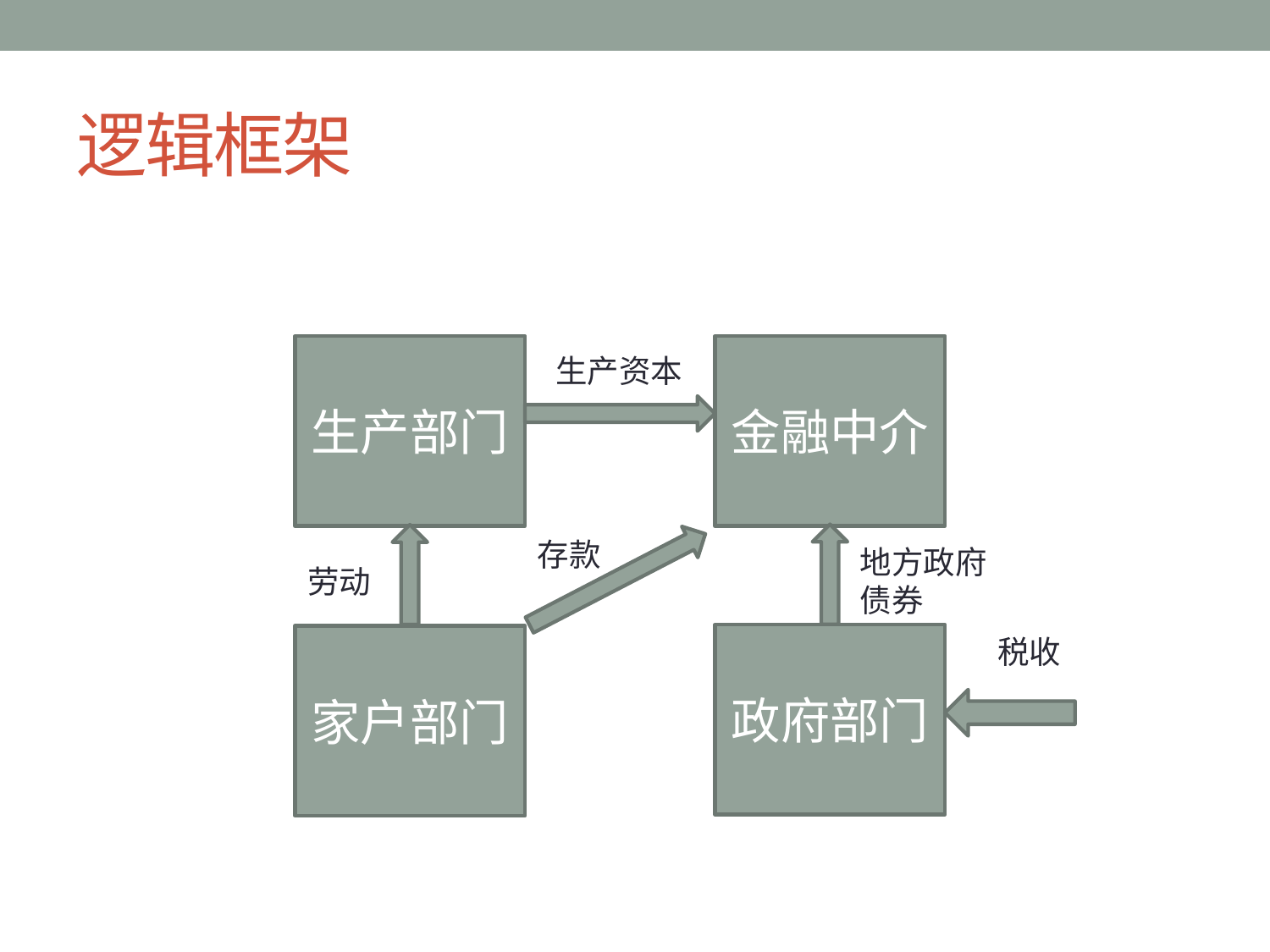

# 逻辑框架
生产部门
金融中介
生产资本

存款
地方政府债券
劳动
政府部门
家户部门
税收